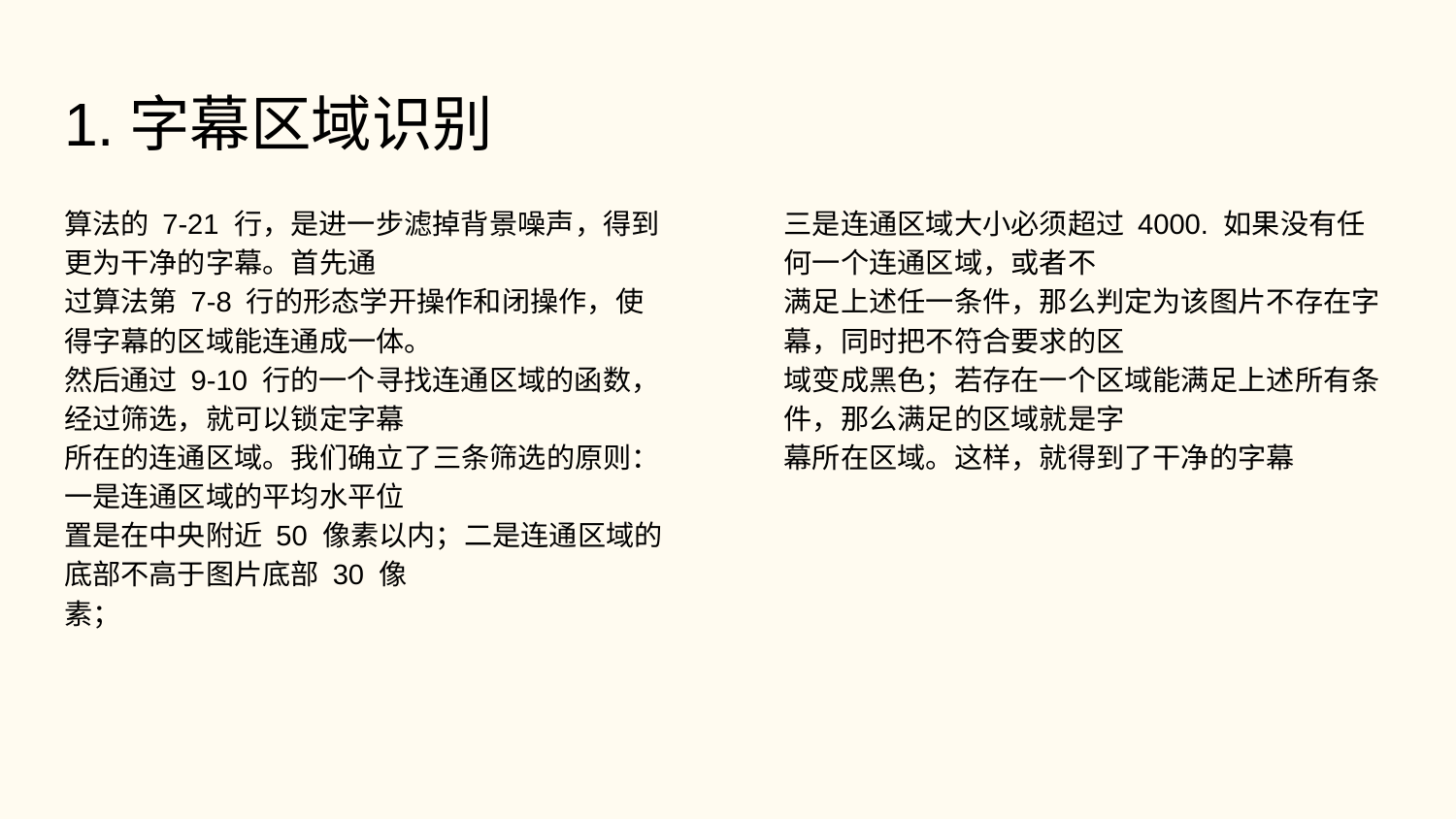

# 1.字幕区域识别

算法的 7-21 行，是进一步滤掉背景噪声，得到更为干净的字幕。首先通
过算法第 7-8 行的形态学开操作和闭操作，使得字幕的区域能连通成一体。
然后通过 9-10 行的一个寻找连通区域的函数，经过筛选，就可以锁定字幕
所在的连通区域。我们确立了三条筛选的原则：一是连通区域的平均水平位
置是在中央附近 50 像素以内；二是连通区域的底部不高于图片底部 30 像
素；
三是连通区域大小必须超过 4000. 如果没有任何一个连通区域，或者不
满足上述任一条件，那么判定为该图片不存在字幕，同时把不符合要求的区
域变成黑色；若存在一个区域能满足上述所有条件，那么满足的区域就是字
幕所在区域。这样，就得到了干净的字幕